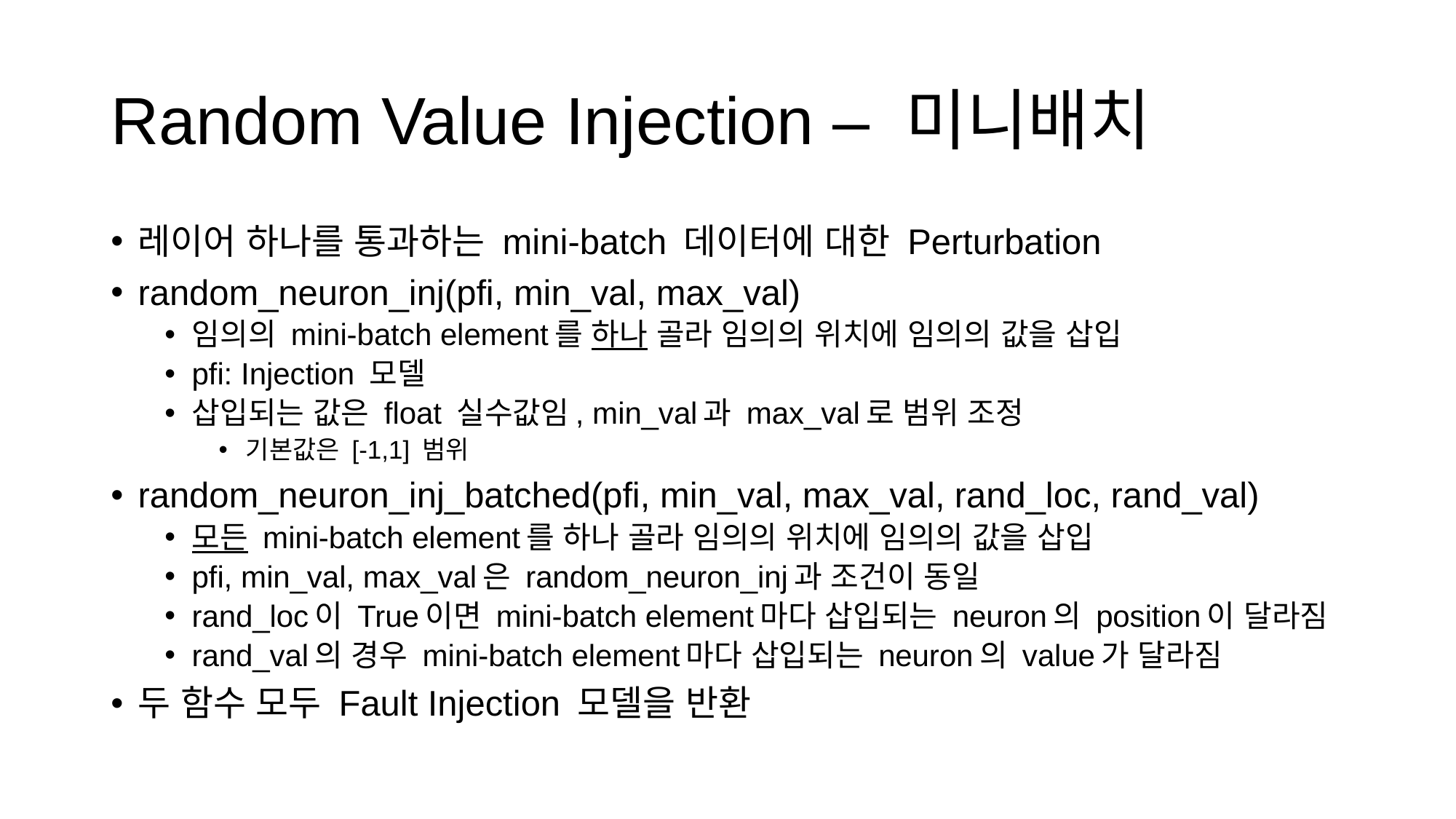

# Random Value Injection – 미니배치
레이어 하나를 통과하는 mini-batch 데이터에 대한 Perturbation
random_neuron_inj(pfi, min_val, max_val)
임의의 mini-batch element를 하나 골라 임의의 위치에 임의의 값을 삽입
pfi: Injection 모델
삽입되는 값은 float 실수값임, min_val과 max_val로 범위 조정
기본값은 [-1,1] 범위
random_neuron_inj_batched(pfi, min_val, max_val, rand_loc, rand_val)
모든 mini-batch element를 하나 골라 임의의 위치에 임의의 값을 삽입
pfi, min_val, max_val은 random_neuron_inj과 조건이 동일
rand_loc이 True이면 mini-batch element마다 삽입되는 neuron의 position이 달라짐
rand_val의 경우 mini-batch element마다 삽입되는 neuron의 value가 달라짐
두 함수 모두 Fault Injection 모델을 반환